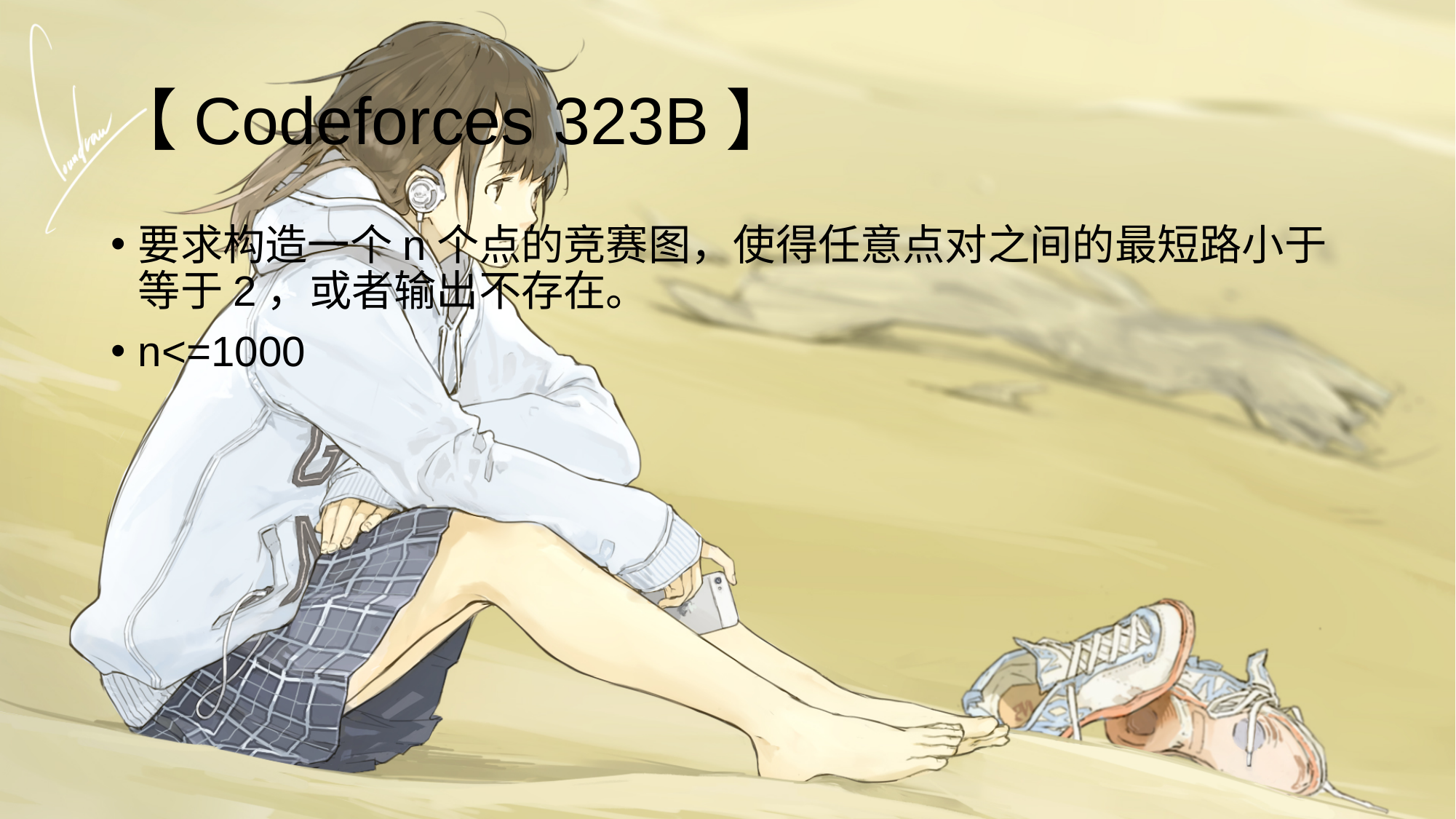

# 【Codeforces 323B】
要求构造一个n个点的竞赛图，使得任意点对之间的最短路小于等于2，或者输出不存在。
n<=1000